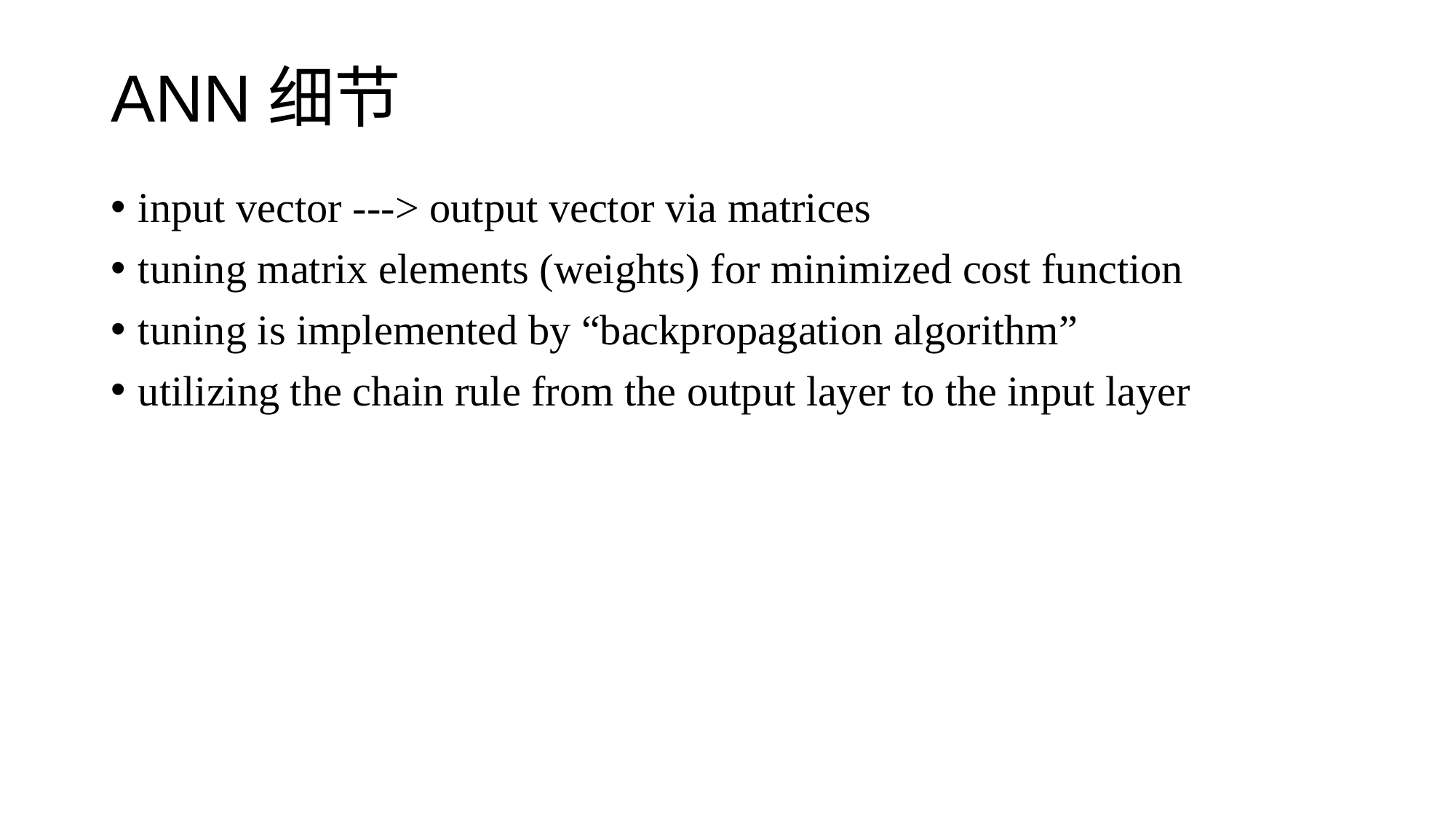

# ANN细节
input vector ---> output vector via matrices
tuning matrix elements (weights) for minimized cost function
tuning is implemented by “backpropagation algorithm”
utilizing the chain rule from the output layer to the input layer